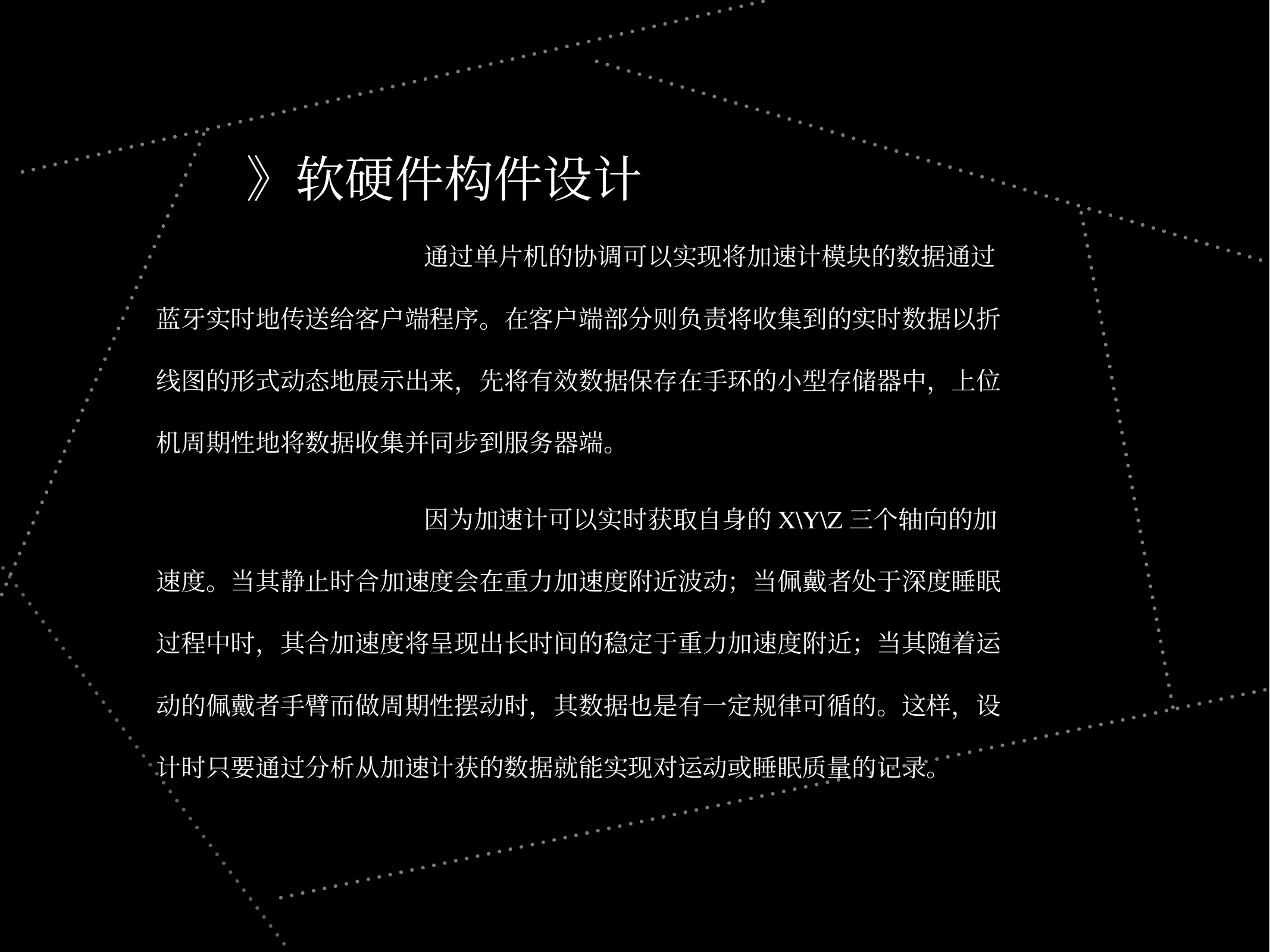

》软硬件构件设计

				通过单片机的协调可以实现将加速计模块的数据通过蓝牙实时地传送给客户端程序。在客户端部分则负责将收集到的实时数据以折线图的形式动态地展示出来，先将有效数据保存在手环的小型存储器中，上位机周期性地将数据收集并同步到服务器端。
				因为加速计可以实时获取自身的X\Y\Z三个轴向的加速度。当其静止时合加速度会在重力加速度附近波动；当佩戴者处于深度睡眠过程中时，其合加速度将呈现出长时间的稳定于重力加速度附近；当其随着运动的佩戴者手臂而做周期性摆动时，其数据也是有一定规律可循的。这样，设计时只要通过分析从加速计获的数据就能实现对运动或睡眠质量的记录。